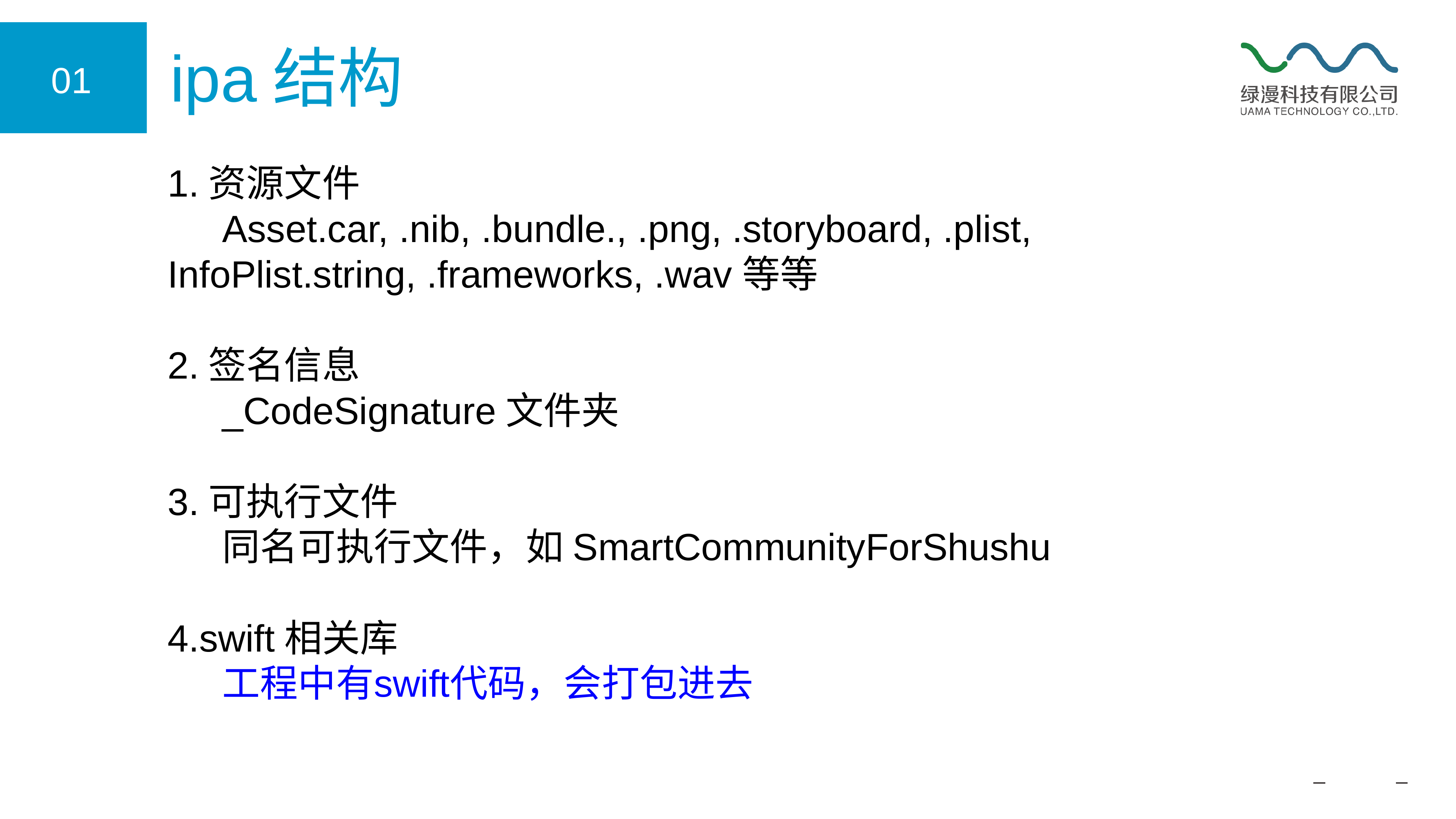

# ipa结构
01
1.资源文件
	Asset.car, .nib, .bundle., .png, .storyboard, .plist, InfoPlist.string, .frameworks, .wav等等

2.签名信息
	_CodeSignature文件夹

3.可执行文件
	同名可执行文件，如SmartCommunityForShushu

4.swift相关库
	工程中有swift代码，会打包进去